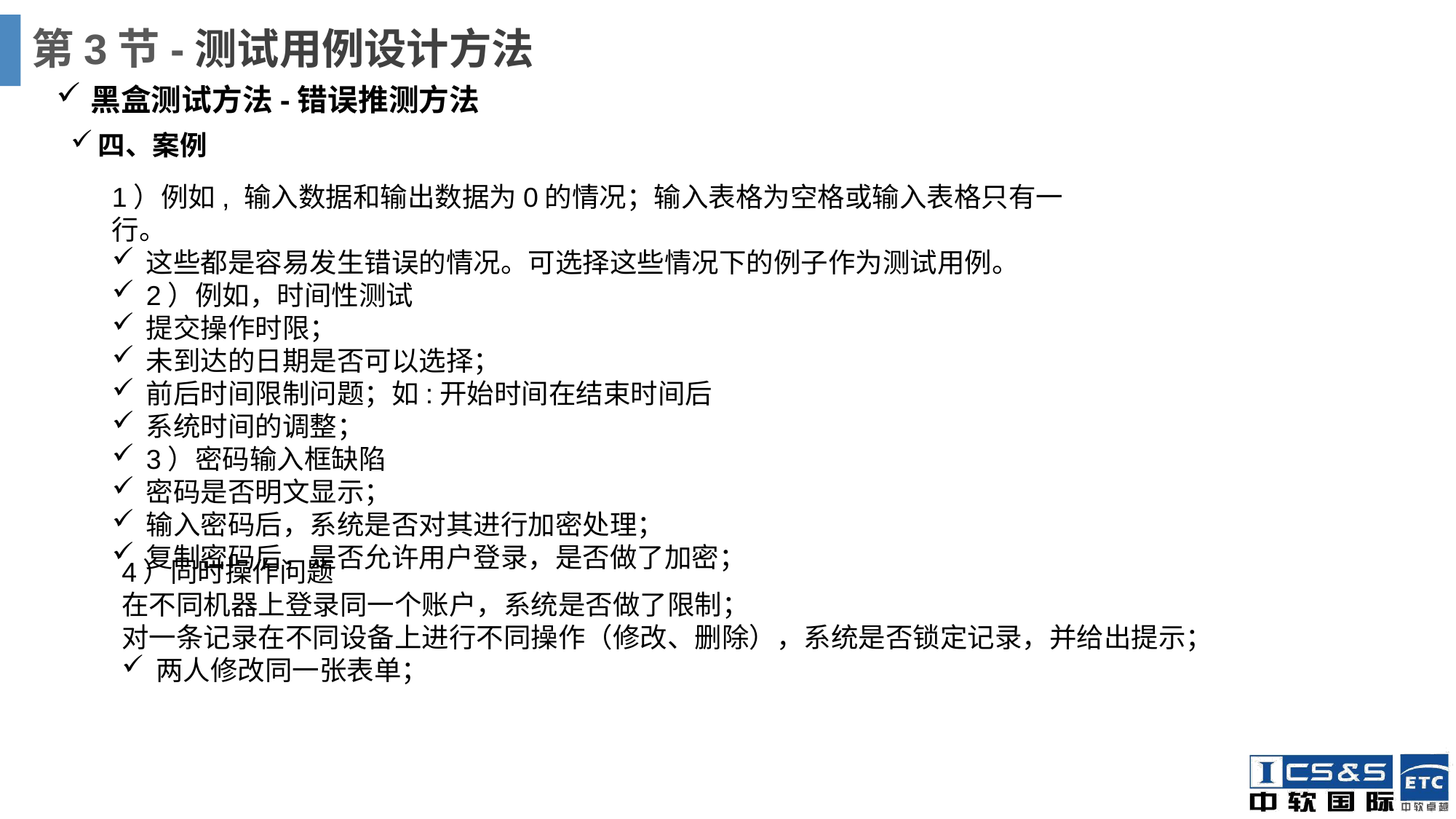

# 第3节-测试用例设计方法
黑盒测试方法-错误推测方法
四、案例
1）例如, 输入数据和输出数据为0的情况；输入表格为空格或输入表格只有一行。 这些都是容易发生错误的情况。可选择这些情况下的例子作为测试用例。
2）例如，时间性测试提交操作时限；未到达的日期是否可以选择；前后时间限制问题；如:开始时间在结束时间后系统时间的调整；
3）密码输入框缺陷密码是否明文显示；输入密码后，系统是否对其进行加密处理；复制密码后，是否允许用户登录，是否做了加密；
4）同时操作问题在不同机器上登录同一个账户，系统是否做了限制；对一条记录在不同设备上进行不同操作（修改、删除），系统是否锁定记录，并给出提示；两人修改同一张表单；